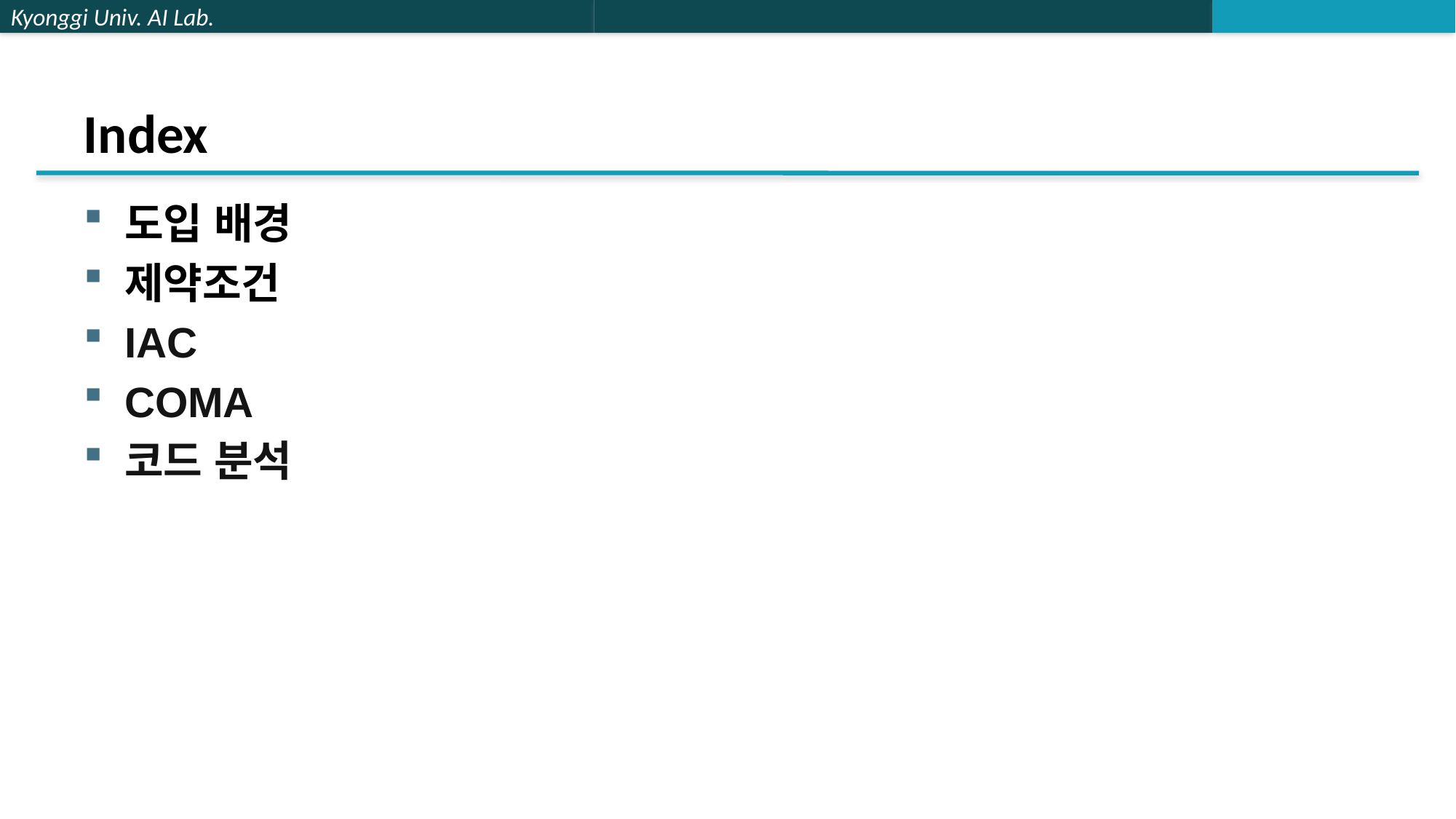

# Index
도입 배경
제약조건
IAC
COMA
코드 분석